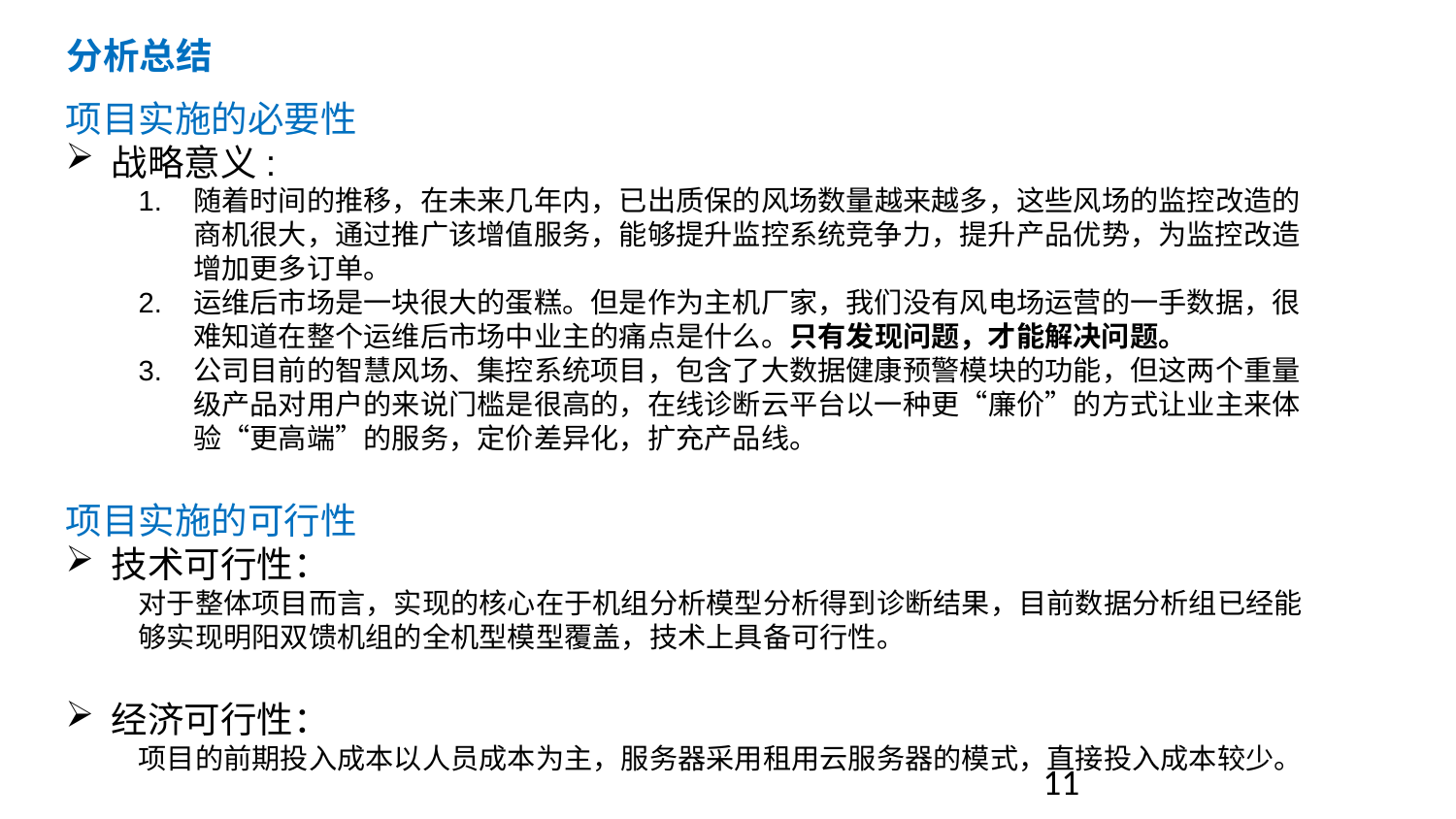

目 录
分析总结
项目实施的必要性
战略意义:
随着时间的推移，在未来几年内，已出质保的风场数量越来越多，这些风场的监控改造的商机很大，通过推广该增值服务，能够提升监控系统竞争力，提升产品优势，为监控改造增加更多订单。
运维后市场是一块很大的蛋糕。但是作为主机厂家，我们没有风电场运营的一手数据，很难知道在整个运维后市场中业主的痛点是什么。只有发现问题，才能解决问题。
公司目前的智慧风场、集控系统项目，包含了大数据健康预警模块的功能，但这两个重量级产品对用户的来说门槛是很高的，在线诊断云平台以一种更“廉价”的方式让业主来体验“更高端”的服务，定价差异化，扩充产品线。

项目实施的可行性
技术可行性：
对于整体项目而言，实现的核心在于机组分析模型分析得到诊断结果，目前数据分析组已经能够实现明阳双馈机组的全机型模型覆盖，技术上具备可行性。

经济可行性：
项目的前期投入成本以人员成本为主，服务器采用租用云服务器的模式，直接投入成本较少。
11